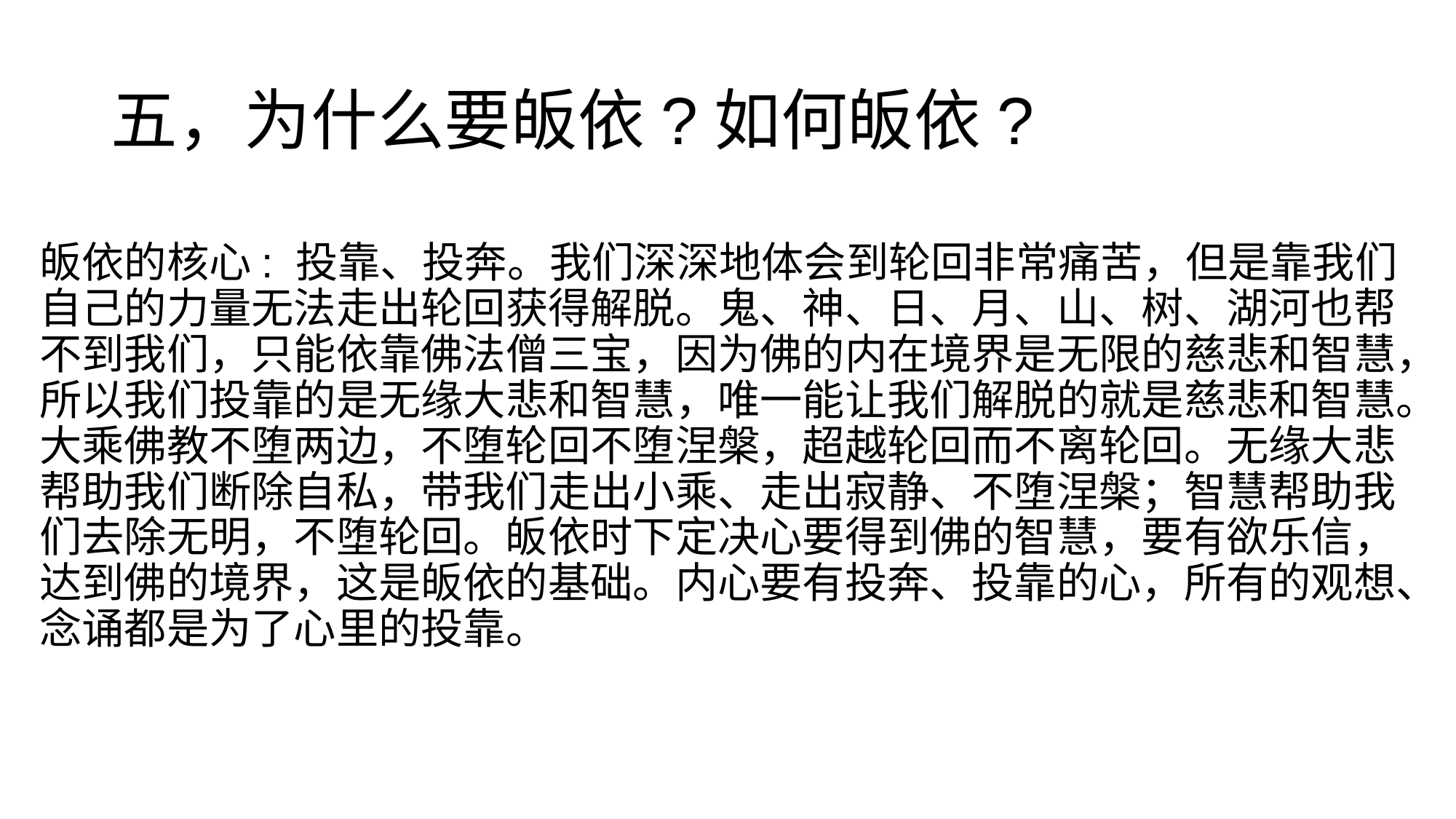

# 五，为什么要皈依?如何皈依?
皈依的核心: 投靠、投奔。我们深深地体会到轮回非常痛苦，但是靠我们自己的力量无法走出轮回获得解脱。鬼、神、日、月、山、树、湖河也帮不到我们，只能依靠佛法僧三宝，因为佛的内在境界是无限的慈悲和智慧，所以我们投靠的是无缘大悲和智慧，唯一能让我们解脱的就是慈悲和智慧。大乘佛教不堕两边，不堕轮回不堕涅槃，超越轮回而不离轮回。无缘大悲帮助我们断除自私，带我们走出小乘、走出寂静、不堕涅槃；智慧帮助我们去除无明，不堕轮回。皈依时下定决心要得到佛的智慧，要有欲乐信，达到佛的境界，这是皈依的基础。内心要有投奔、投靠的心，所有的观想、念诵都是为了心里的投靠。